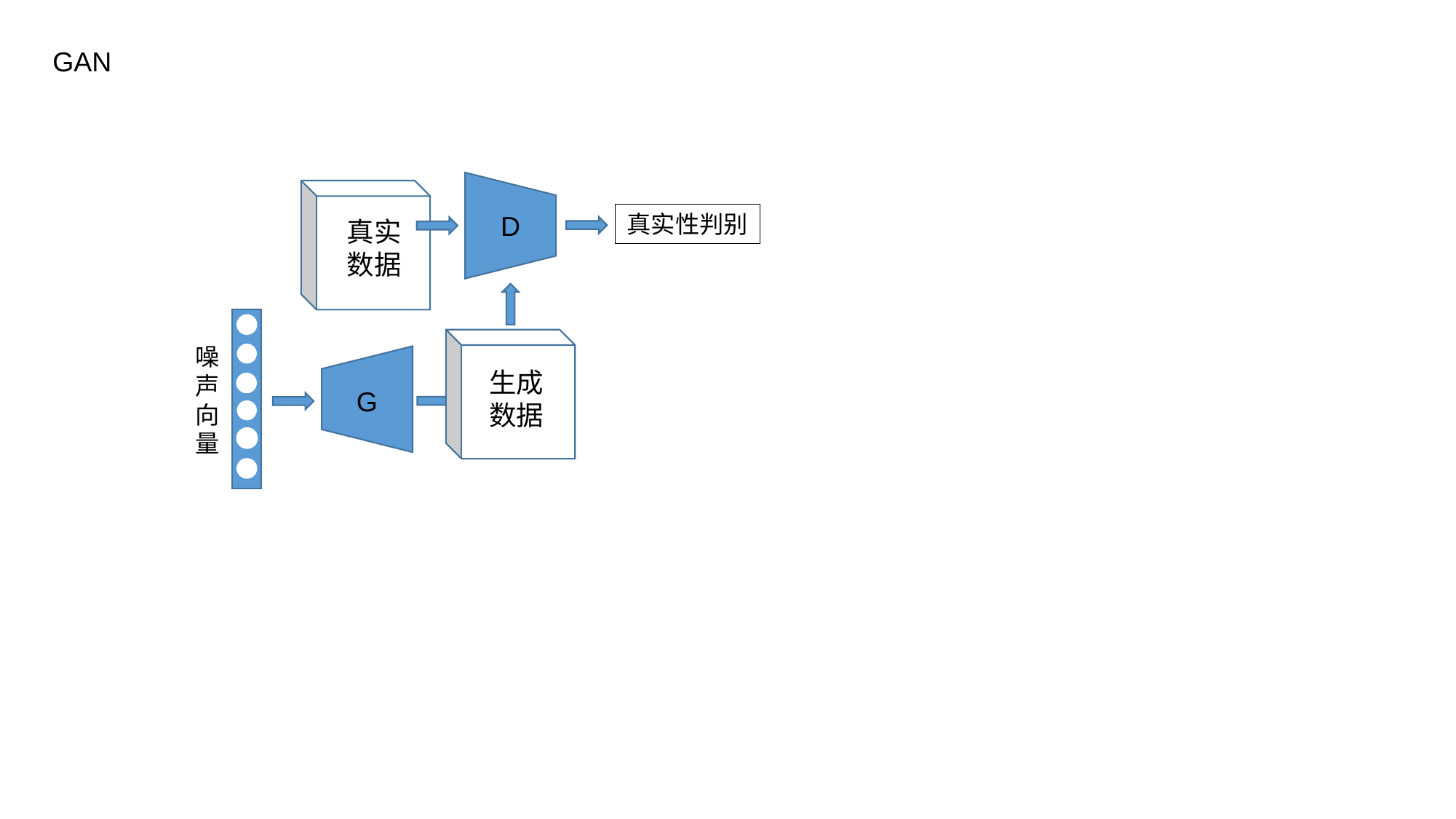

GAN

真实
数据
D
真实性判别

生成
数据
噪声向量

G